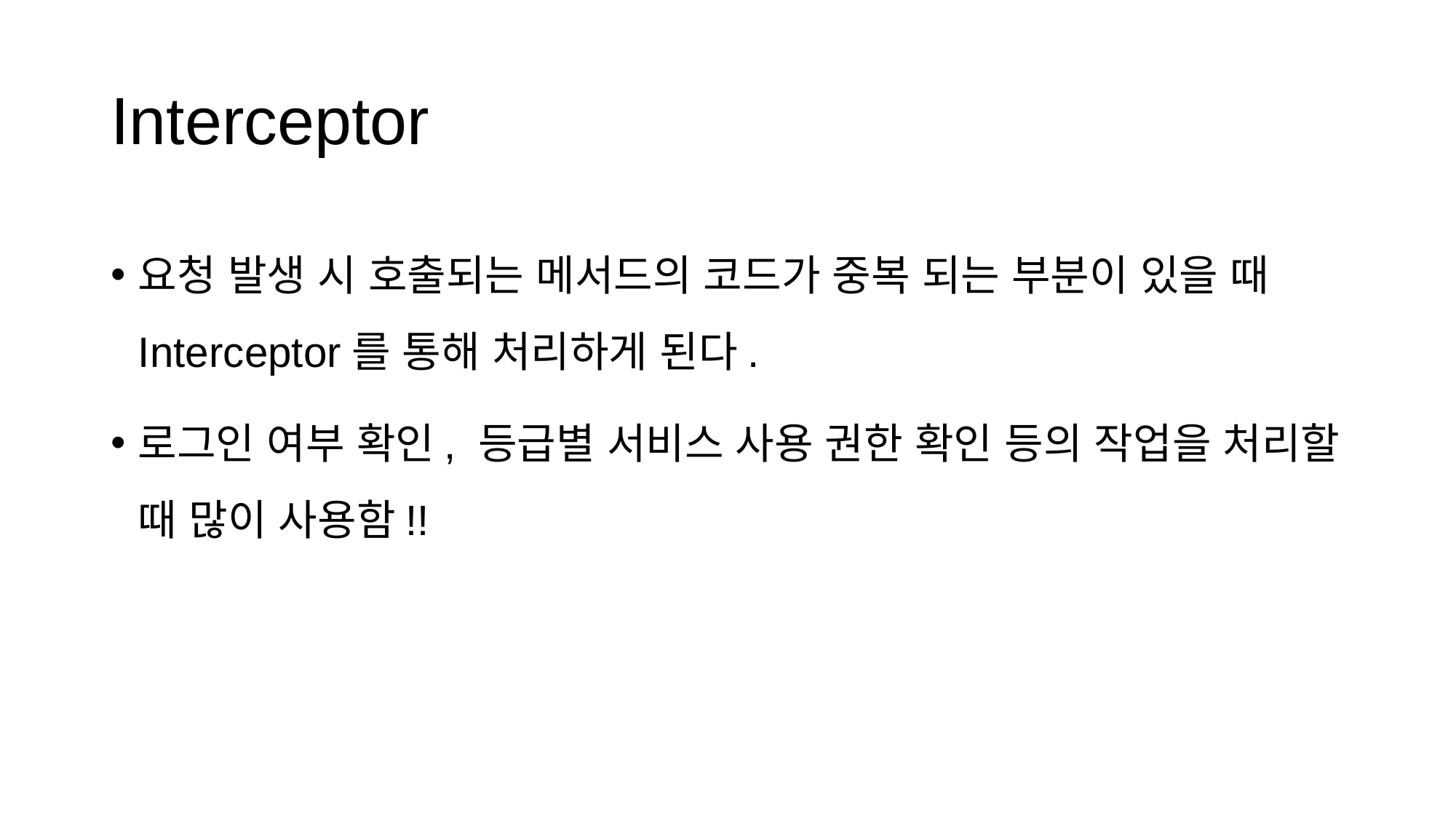

# Interceptor
요청 발생 시 호출되는 메서드의 코드가 중복 되는 부분이 있을 때 Interceptor를 통해 처리하게 된다.
로그인 여부 확인, 등급별 서비스 사용 권한 확인 등의 작업을 처리할 때 많이 사용함!!